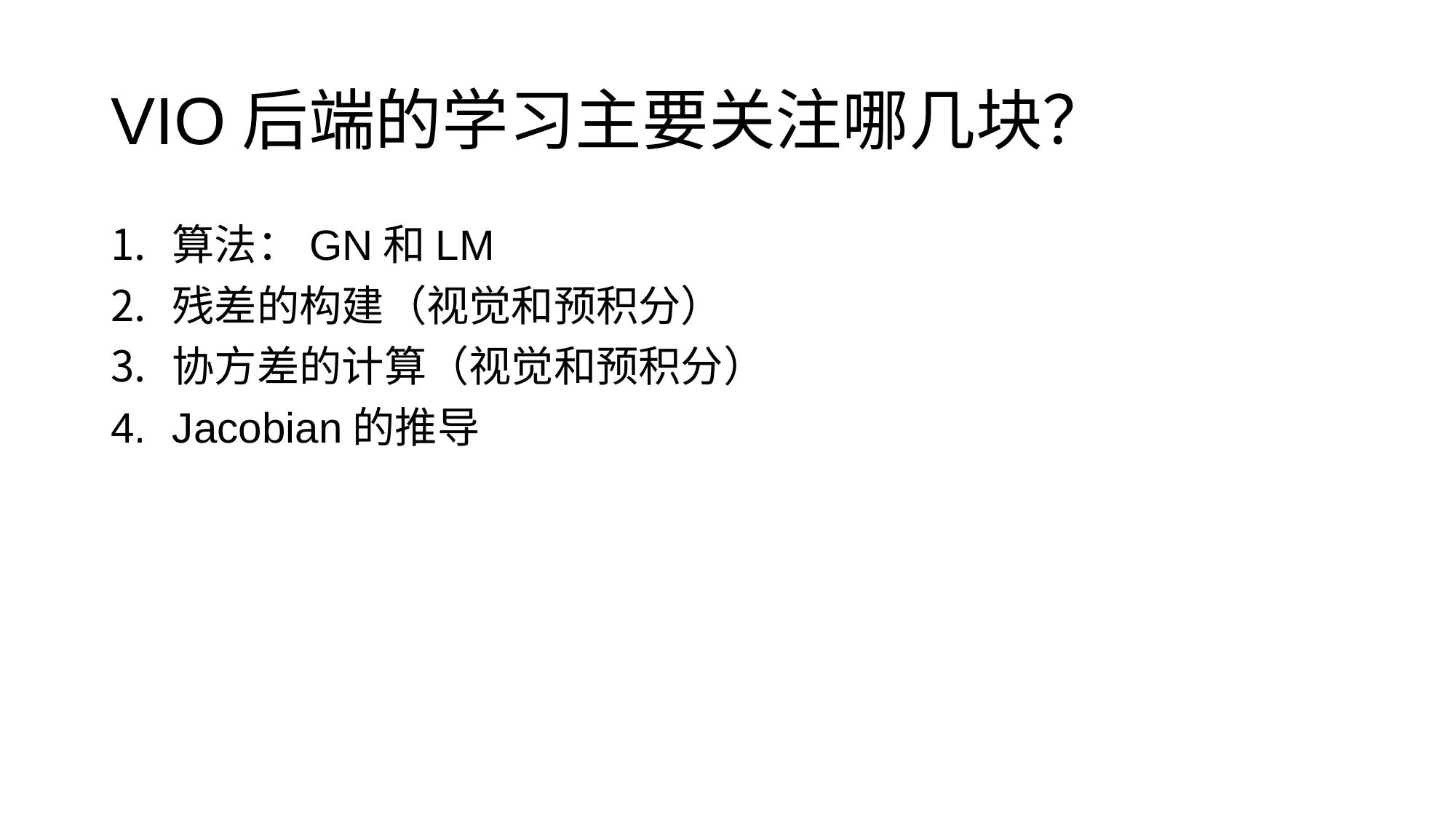

# VIO后端的学习主要关注哪几块？
算法：GN和LM
残差的构建（视觉和预积分）
协方差的计算（视觉和预积分）
Jacobian的推导